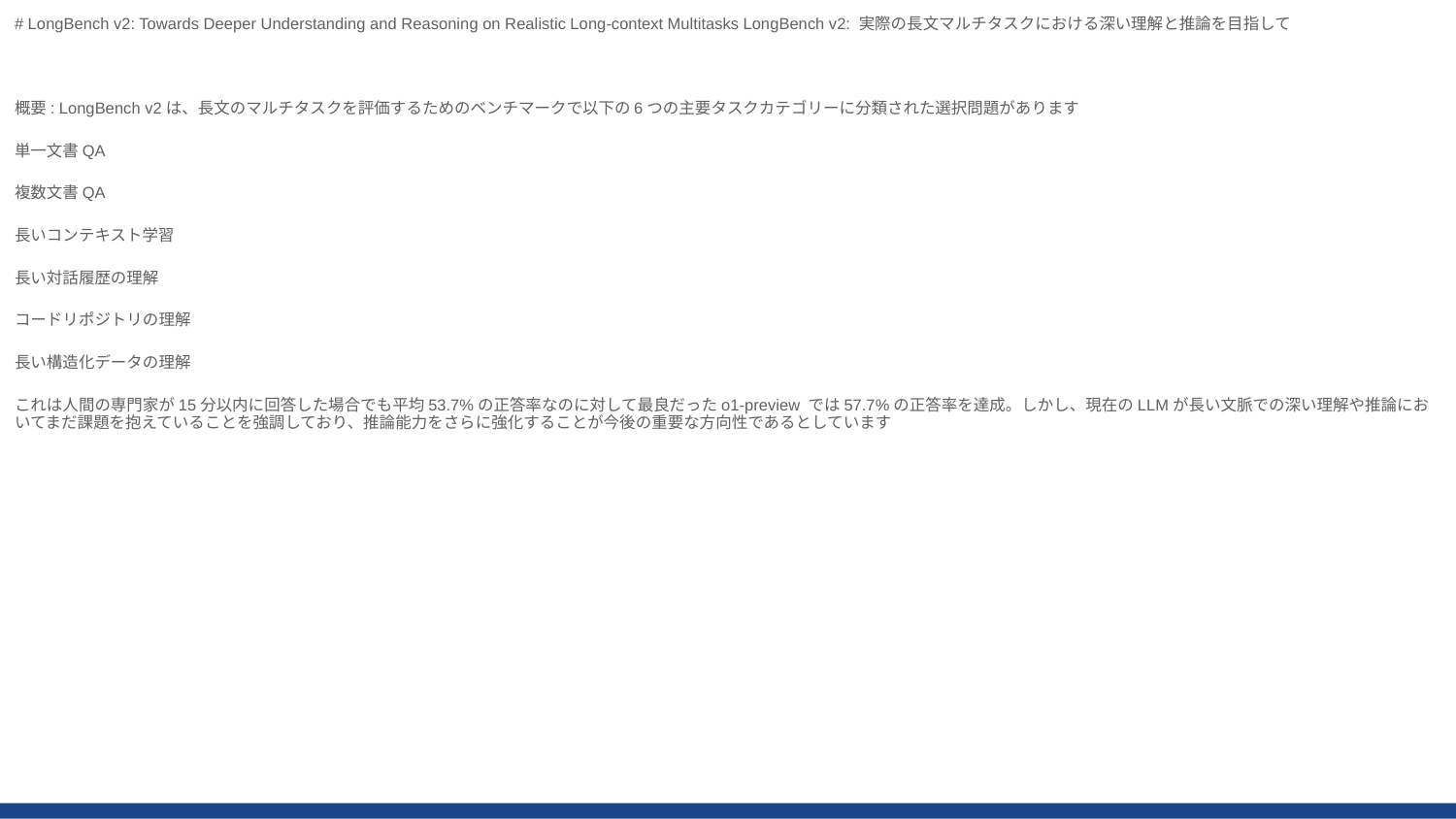

# LongBench v2: Towards Deeper Understanding and Reasoning on Realistic Long-context Multitasks LongBench v2: 実際の長文マルチタスクにおける深い理解と推論を目指して

概要: LongBench v2は、長文のマルチタスクを評価するためのベンチマークで以下の6つの主要タスクカテゴリーに分類された選択問題があります
単一文書QA
複数文書QA
長いコンテキスト学習
長い対話履歴の理解
コードリポジトリの理解
長い構造化データの理解
これは人間の専門家が15分以内に回答した場合でも平均53.7%の正答率なのに対して最良だったo1-preview では57.7%の正答率を達成。しかし、現在のLLMが長い文脈での深い理解や推論においてまだ課題を抱えていることを強調しており、推論能力をさらに強化することが今後の重要な方向性であるとしています